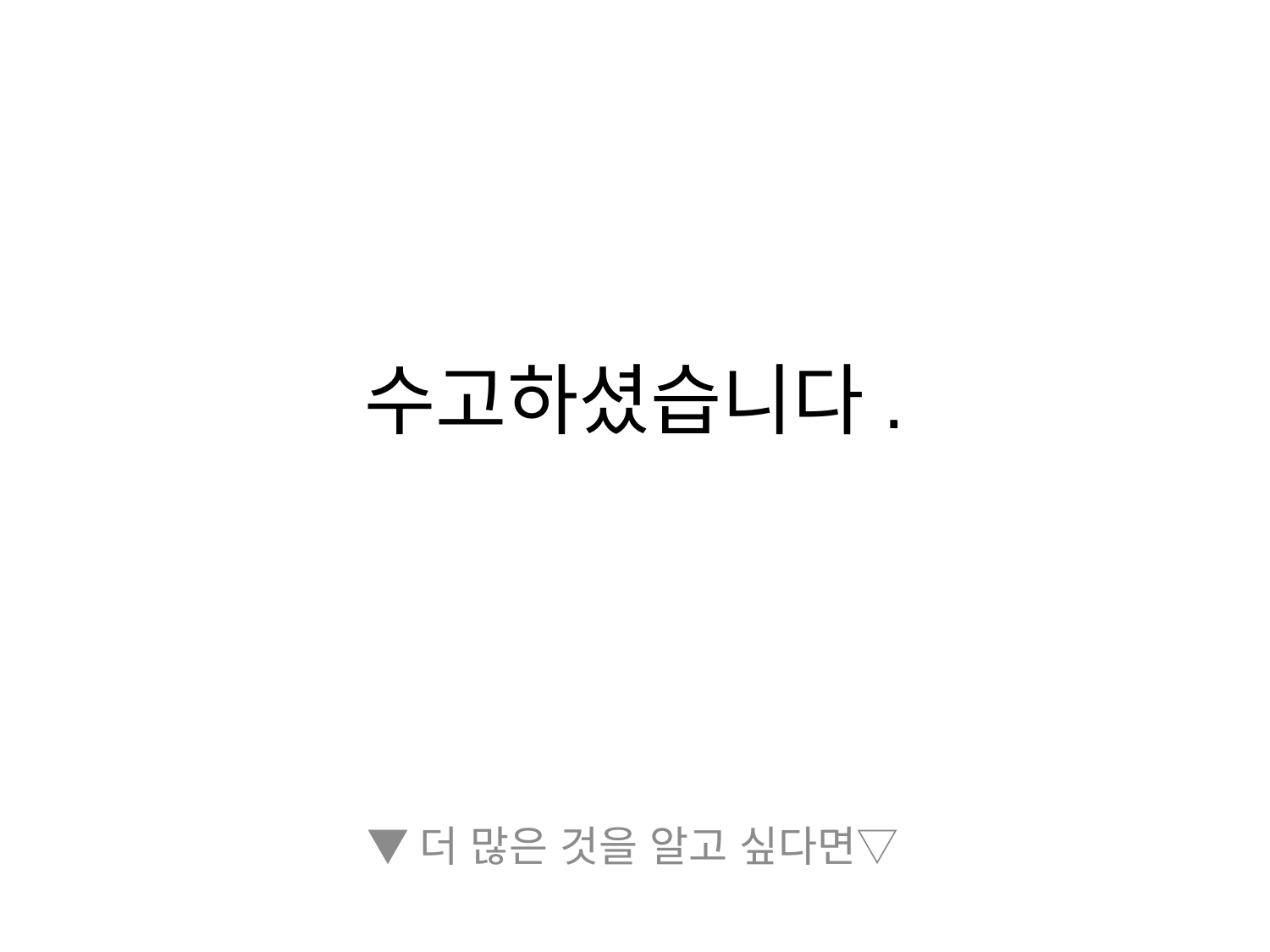

# 수고하셨습니다.
▼더 많은 것을 알고 싶다면▽